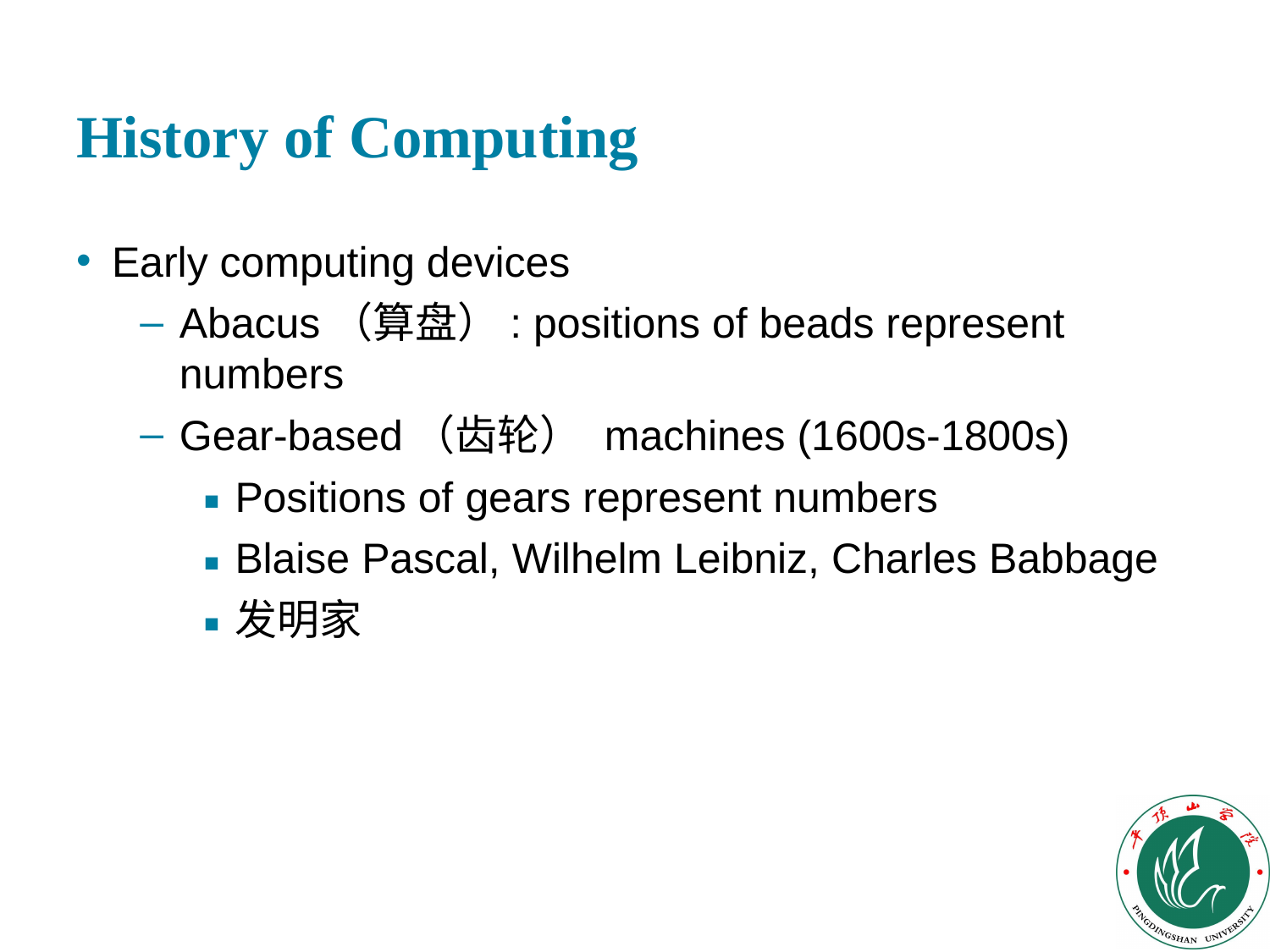

# History of Computing
Early computing devices
Abacus（算盘）: positions of beads represent numbers
Gear-based（齿轮） machines (1600s-1800s)
Positions of gears represent numbers
Blaise Pascal, Wilhelm Leibniz, Charles Babbage
发明家